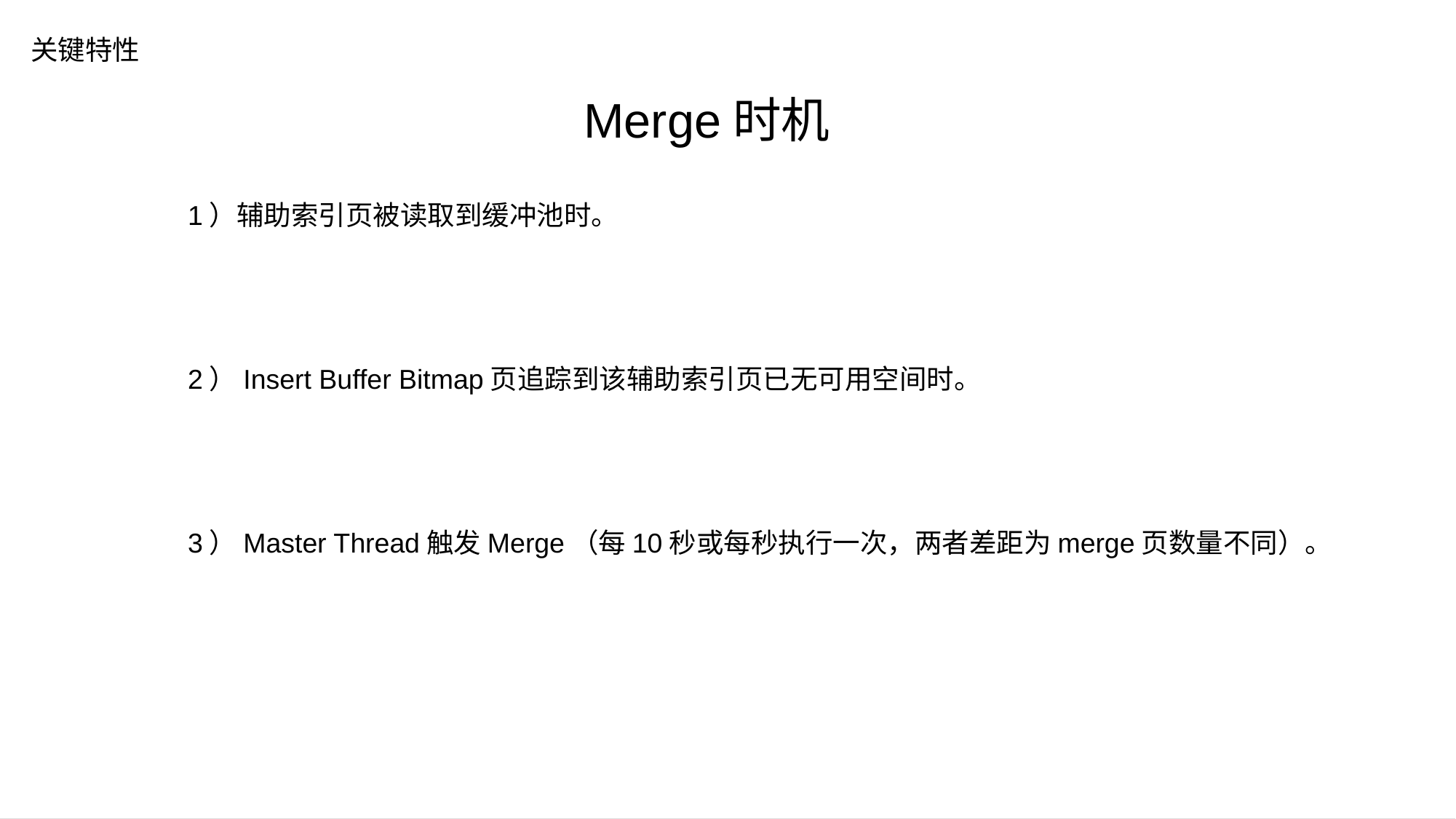

关键特性
Merge时机
1）辅助索引页被读取到缓冲池时。

2）Insert Buffer Bitmap页追踪到该辅助索引页已无可用空间时。

3）Master Thread触发Merge（每10秒或每秒执行一次，两者差距为merge页数量不同）。
# 空白演示
在此输入您的封面副标题